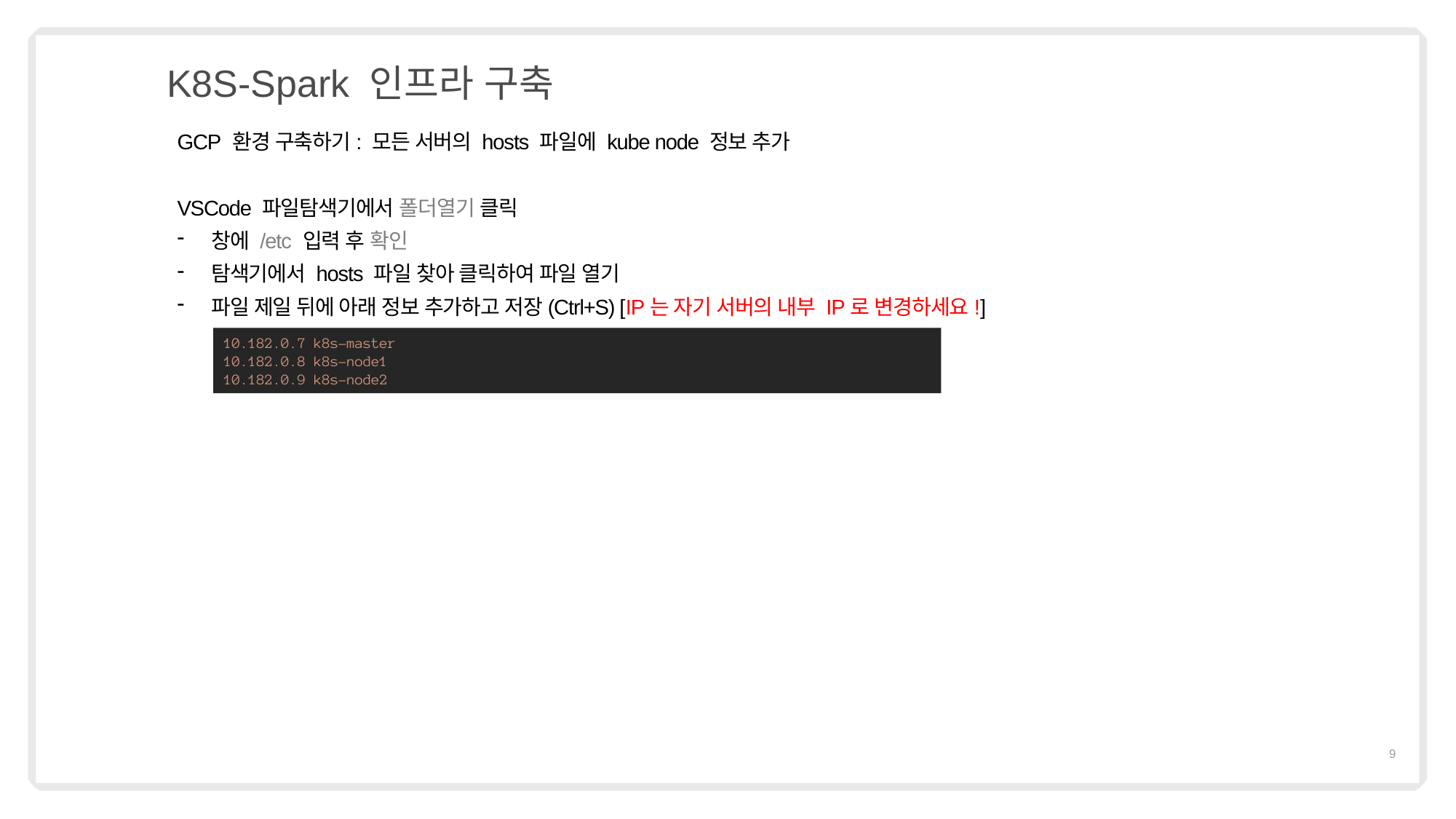

K8S-Spark 인프라 구축
GCP 환경 구축하기: 모든 서버의 hosts 파일에 kube node 정보 추가

VSCode 파일탐색기에서 폴더열기 클릭
창에 /etc 입력 후 확인
탐색기에서 hosts 파일 찾아 클릭하여 파일 열기
파일 제일 뒤에 아래 정보 추가하고 저장(Ctrl+S) [IP는 자기 서버의 내부 IP로 변경하세요!]

10.182.0.7 k8s-master
10.182.0.8 k8s-node1
10.182.0.9 k8s-node2